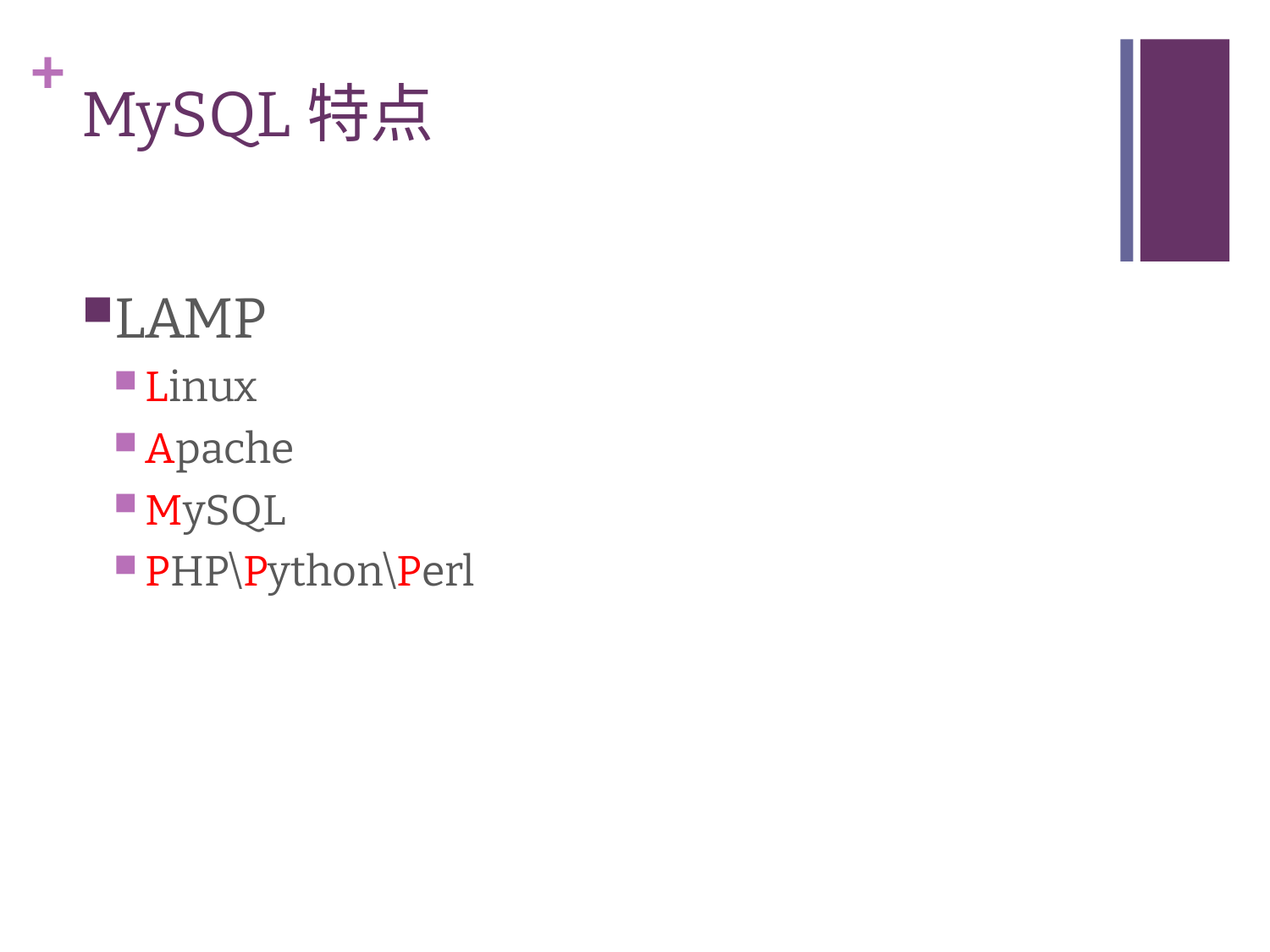

# MySQL特点
LAMP
Linux
Apache
MySQL
PHP\Python\Perl